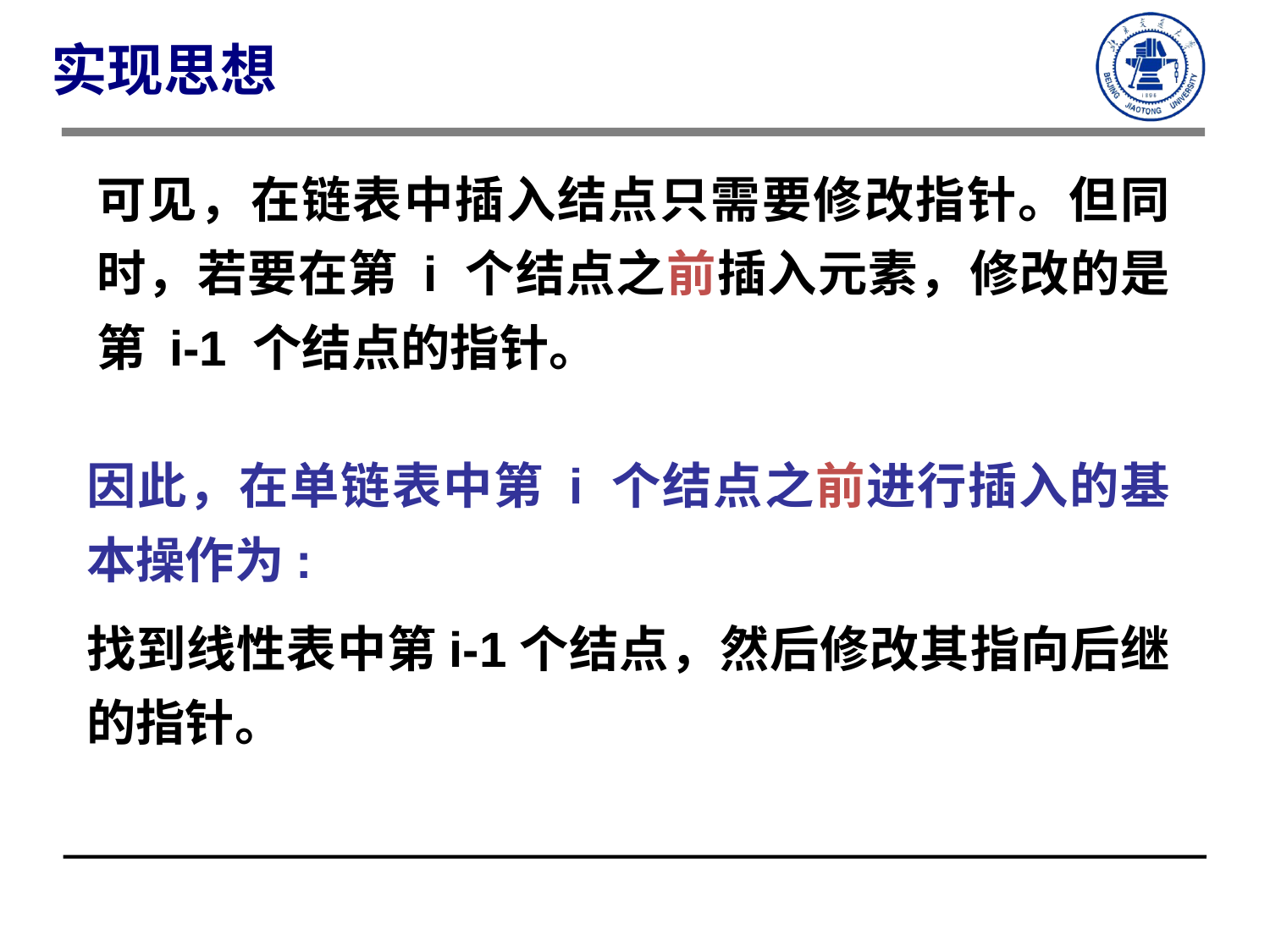

实现思想
可见，在链表中插入结点只需要修改指针。但同时，若要在第 i 个结点之前插入元素，修改的是第 i-1 个结点的指针。
因此，在单链表中第 i 个结点之前进行插入的基本操作为:
找到线性表中第i-1个结点，然后修改其指向后继的指针。